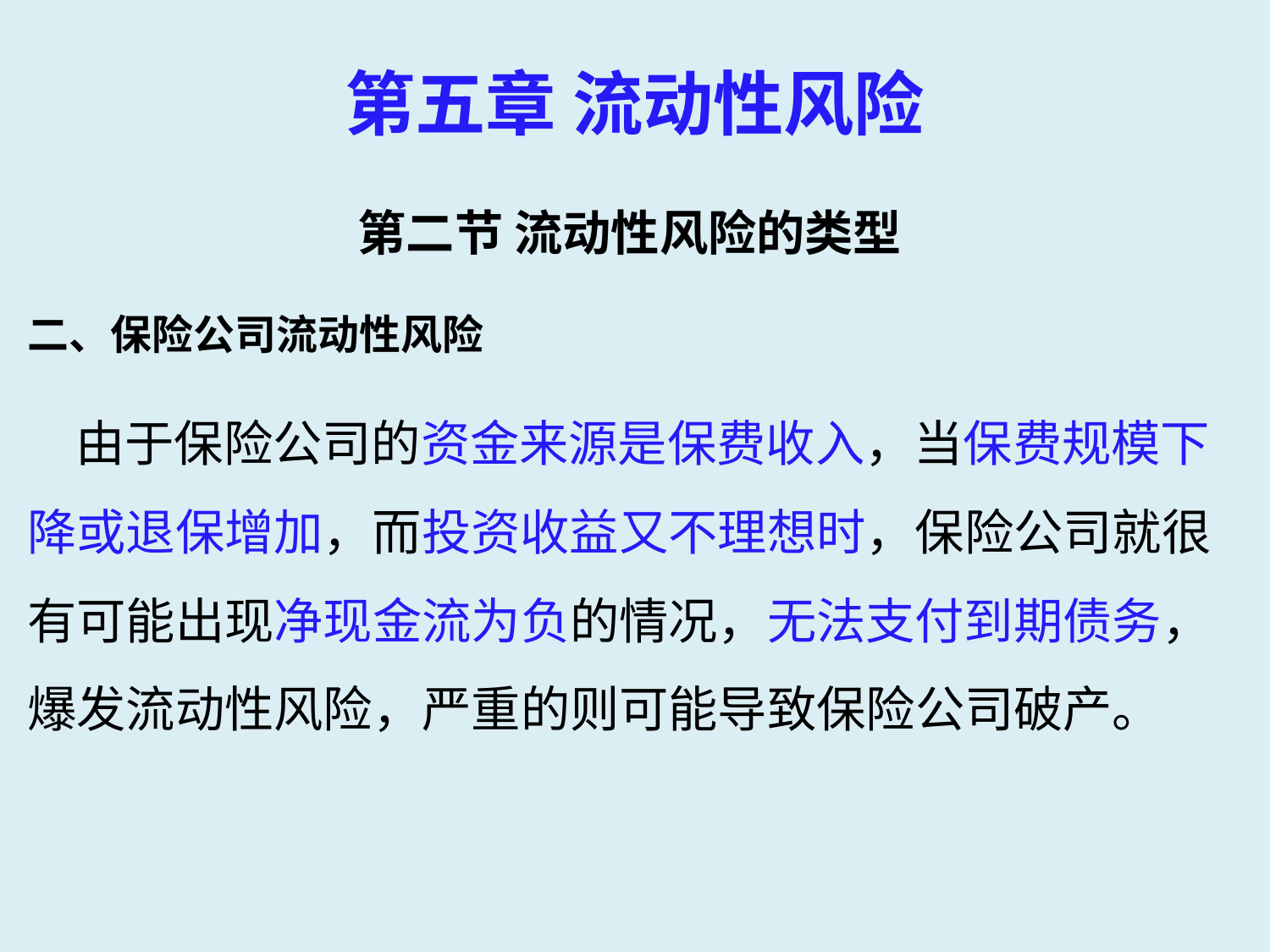

# 第五章 流动性风险
第二节 流动性风险的类型

二、保险公司流动性风险
    由于保险公司的资金来源是保费收入，当保费规模下降或退保增加，而投资收益又不理想时，保险公司就很有可能出现净现金流为负的情况，无法支付到期债务，爆发流动性风险，严重的则可能导致保险公司破产。